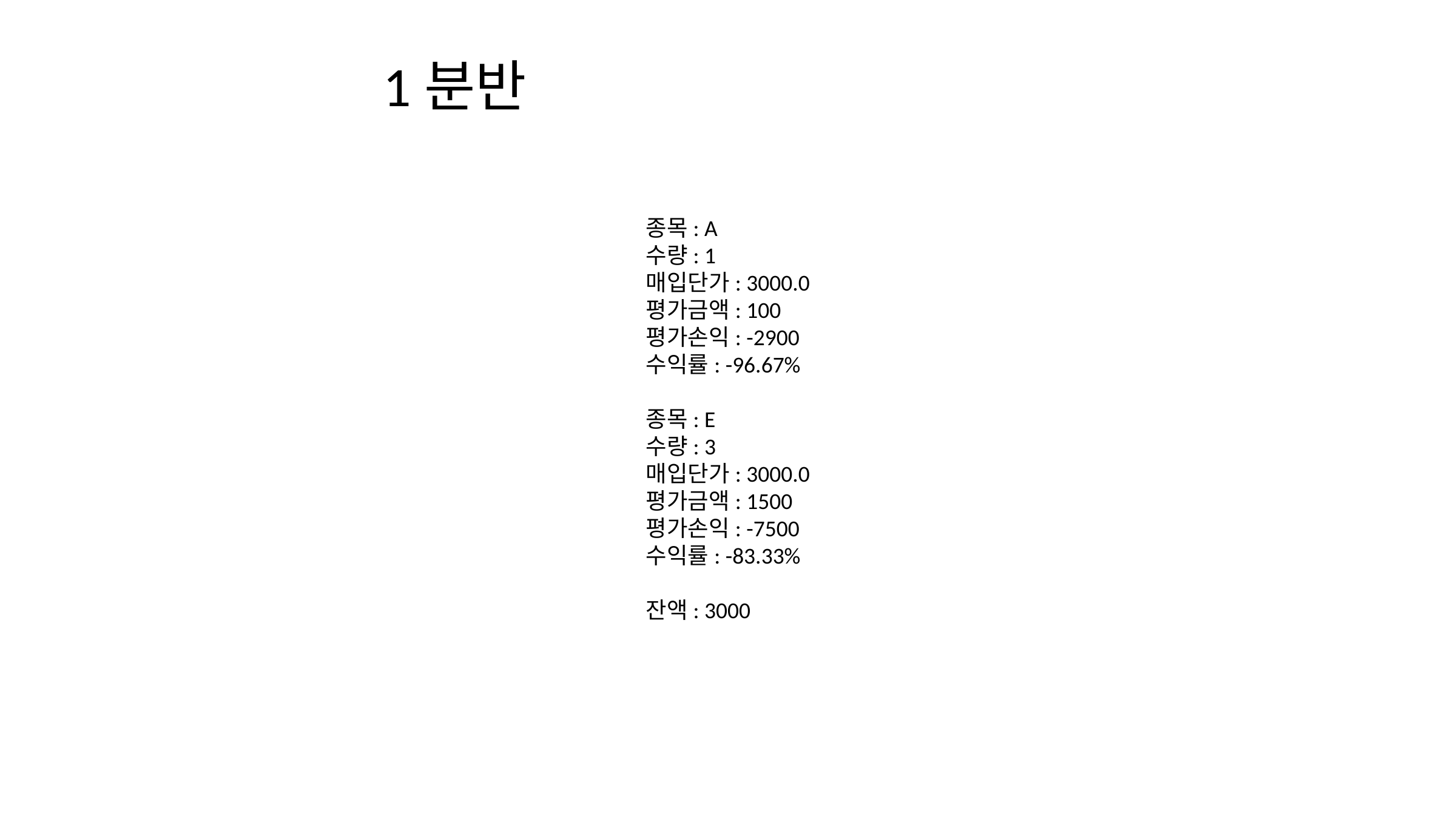

# 1분반

종목: A
수량: 1
매입단가: 3000.0
평가금액: 100
평가손익: -2900
수익률: -96.67%
종목: E
수량: 3
매입단가: 3000.0
평가금액: 1500
평가손익: -7500
수익률: -83.33%
잔액: 3000